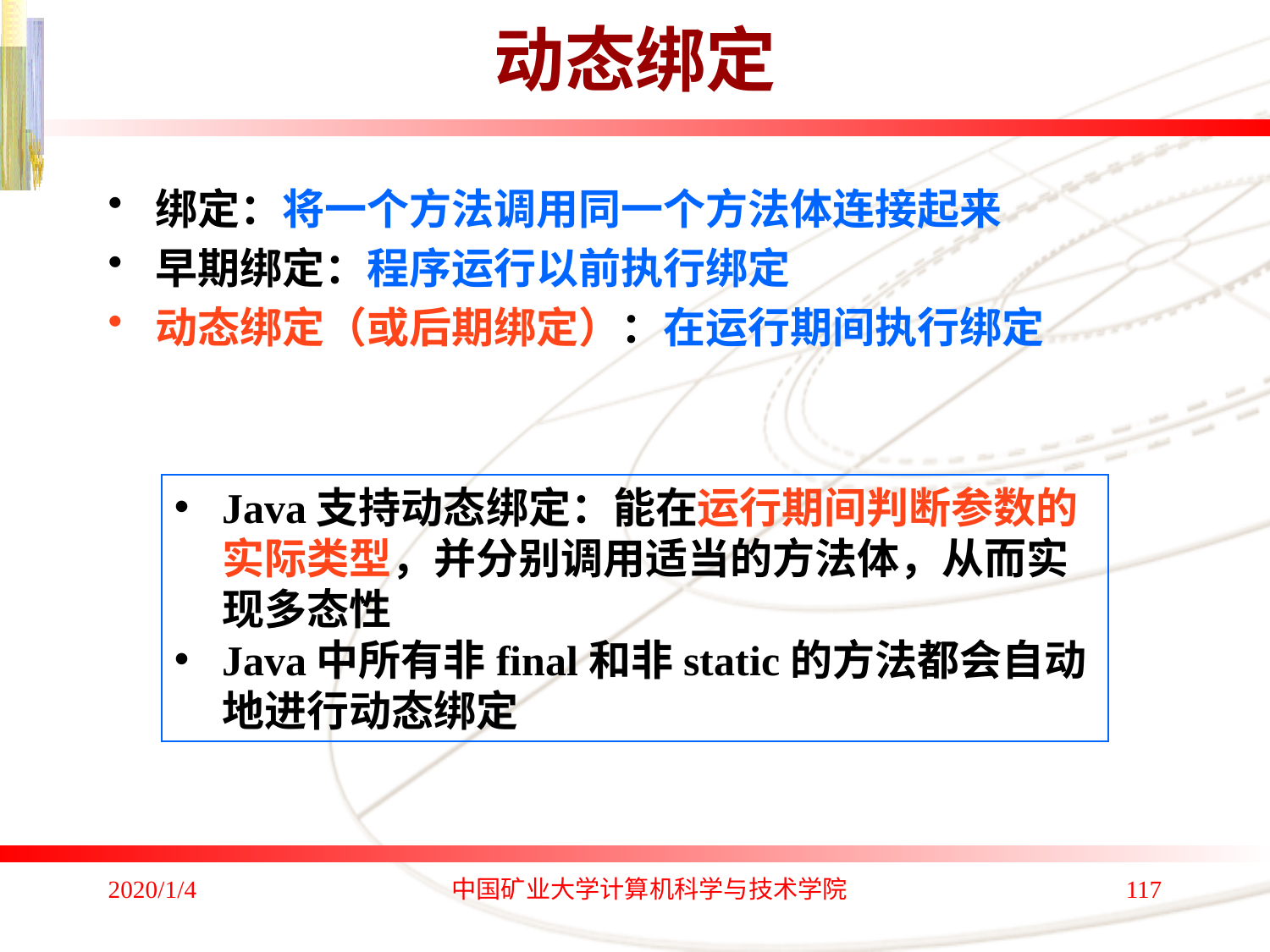

# 动态绑定
绑定：将一个方法调用同一个方法体连接起来
早期绑定：程序运行以前执行绑定
动态绑定（或后期绑定）：在运行期间执行绑定
Java支持动态绑定：能在运行期间判断参数的实际类型，并分别调用适当的方法体，从而实现多态性
Java中所有非final和非static的方法都会自动地进行动态绑定
2020/1/4
中国矿业大学计算机科学与技术学院
117